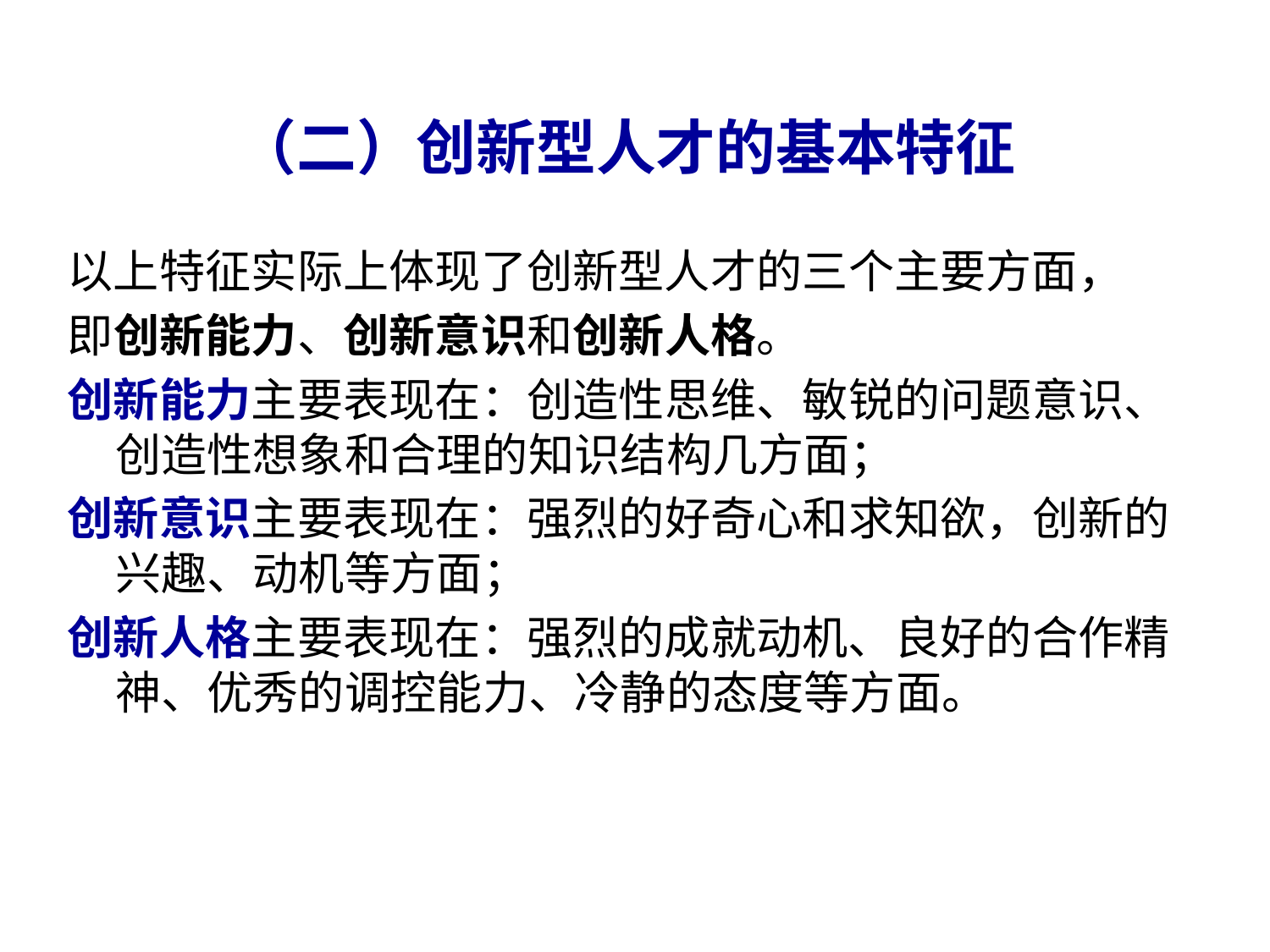

# （二）创新型人才的基本特征
以上特征实际上体现了创新型人才的三个主要方面，
即创新能力、创新意识和创新人格。
创新能力主要表现在：创造性思维、敏锐的问题意识、创造性想象和合理的知识结构几方面；
创新意识主要表现在：强烈的好奇心和求知欲，创新的兴趣、动机等方面；
创新人格主要表现在：强烈的成就动机、良好的合作精神、优秀的调控能力、冷静的态度等方面。